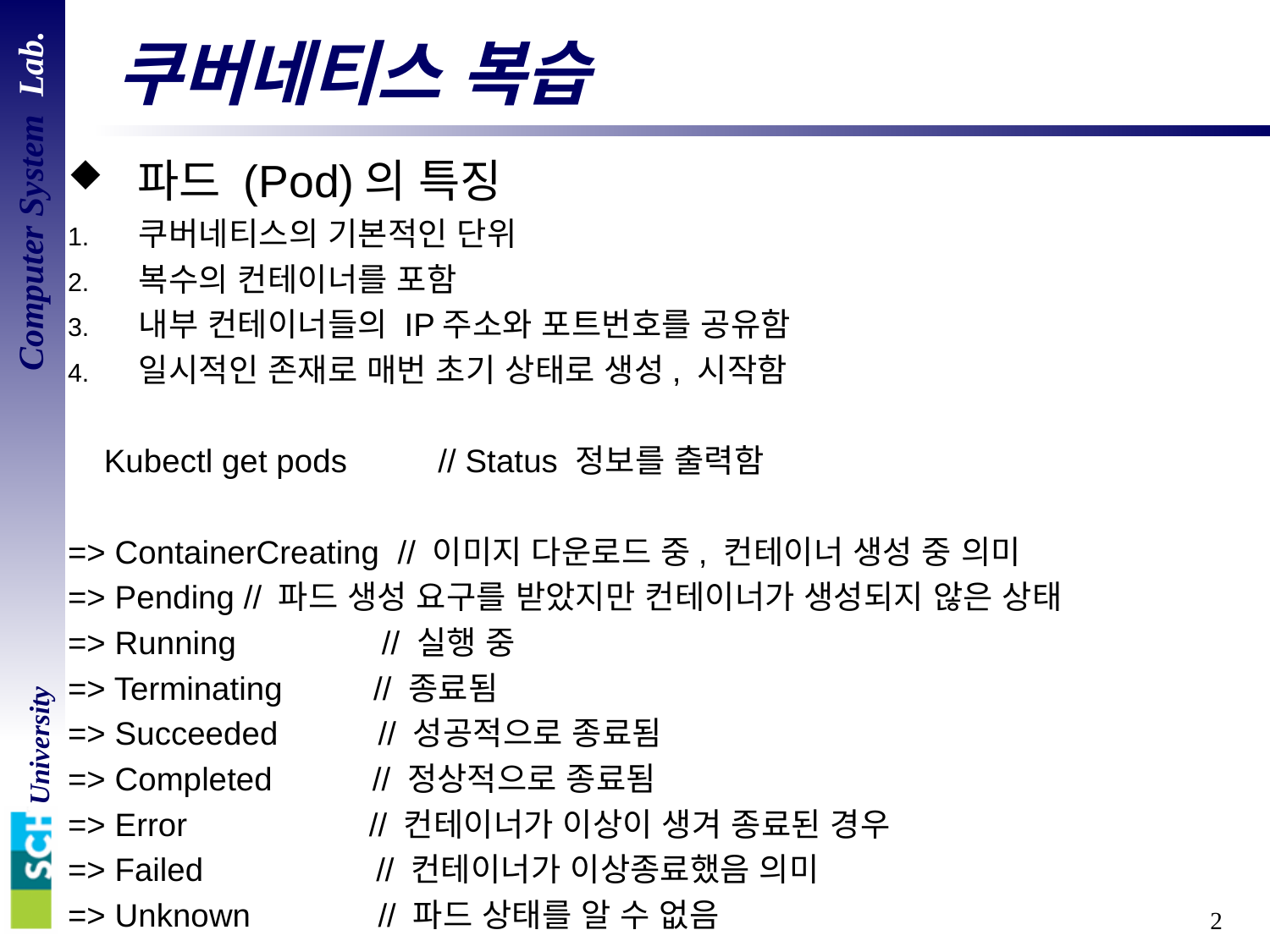

# 쿠버네티스 복습
 파드 (Pod)의 특징
쿠버네티스의 기본적인 단위
복수의 컨테이너를 포함
내부 컨테이너들의 IP주소와 포트번호를 공유함
일시적인 존재로 매번 초기 상태로 생성, 시작함

    Kubectl get pods          // Status 정보를 출력함

=> ContainerCreating  // 이미지 다운로드 중, 컨테이너 생성 중 의미
=> Pending // 파드 생성 요구를 받았지만 컨테이너가 생성되지 않은 상태
=> Running                // 실행 중
=> Terminating          // 종료됨
=> Succeeded           // 성공적으로 종료됨
=> Completed           // 정상적으로 종료됨
=> Error                    // 컨테이너가 이상이 생겨 종료된 경우
=> Failed                   // 컨테이너가 이상종료했음 의미
=> Unknown              // 파드 상태를 알 수 없음